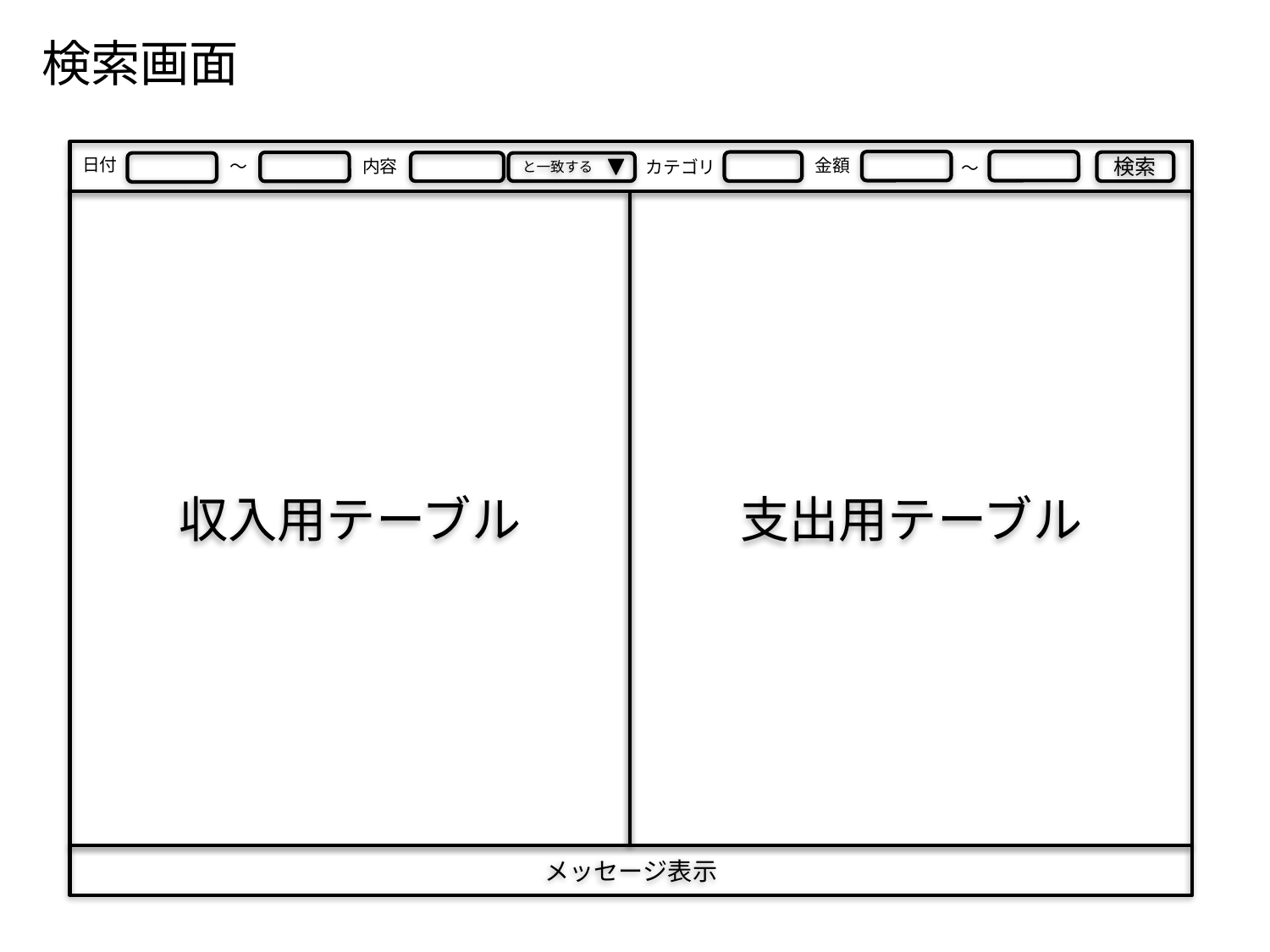

検索画面

日付
金額
〜
内容
カテゴリ
〜

検索

と一致する

収入用テーブル
支出用テーブル
メッセージ表示